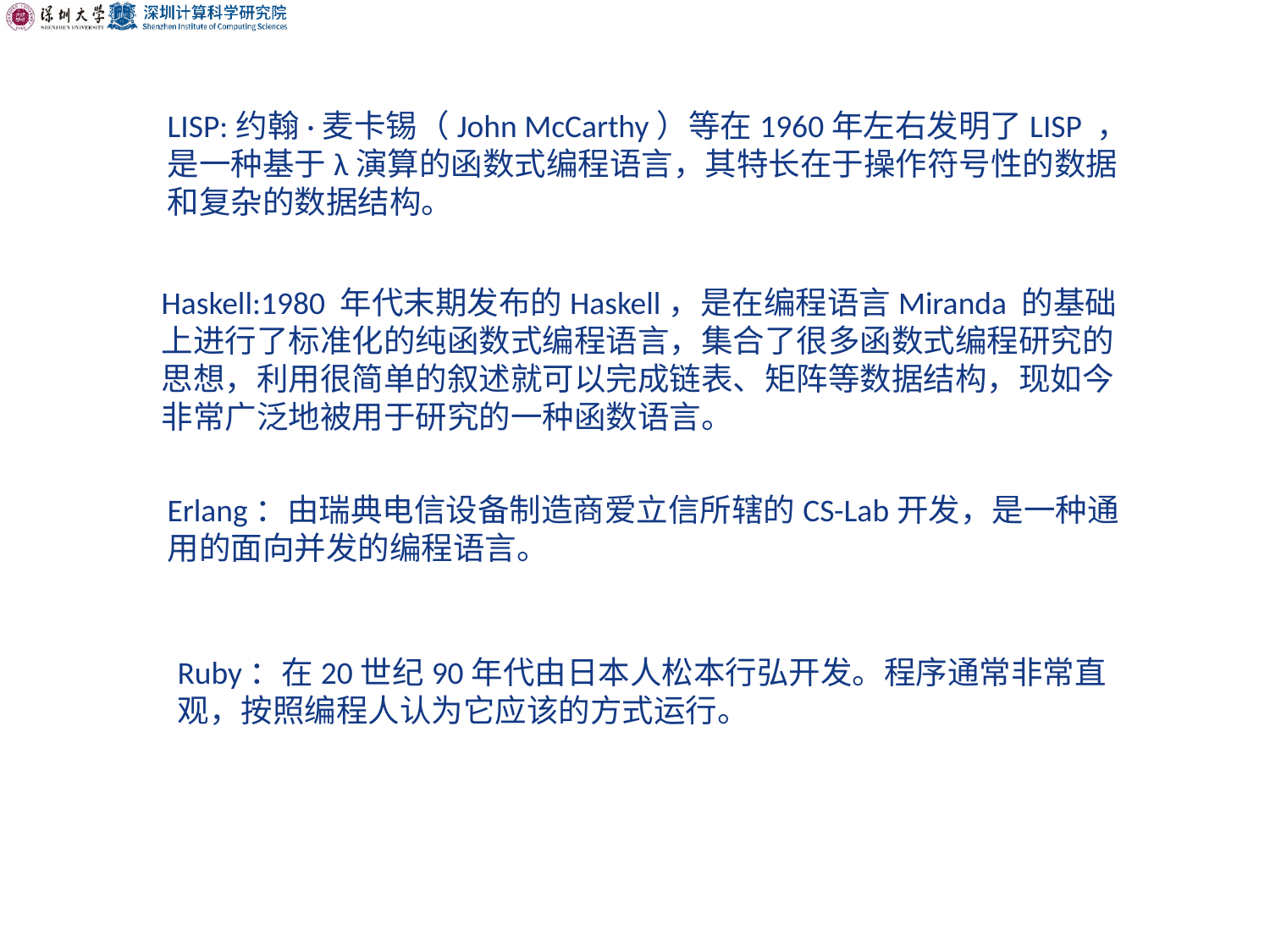

LISP:约翰·麦卡锡（John McCarthy）等在1960年左右发明了LISP ，是一种基于λ演算的函数式编程语言，其特长在于操作符号性的数据和复杂的数据结构。
Haskell:1980 年代末期发布的Haskell，是在编程语言Miranda 的基础上进行了标准化的纯函数式编程语言，集合了很多函数式编程研究的思想，利用很简单的叙述就可以完成链表、矩阵等数据结构，现如今非常广泛地被用于研究的一种函数语言。
Erlang：由瑞典电信设备制造商爱立信所辖的CS-Lab开发，是一种通用的面向并发的编程语言。
Ruby：在20世纪90年代由日本人松本行弘开发。程序通常非常直观，按照编程人认为它应该的方式运行。